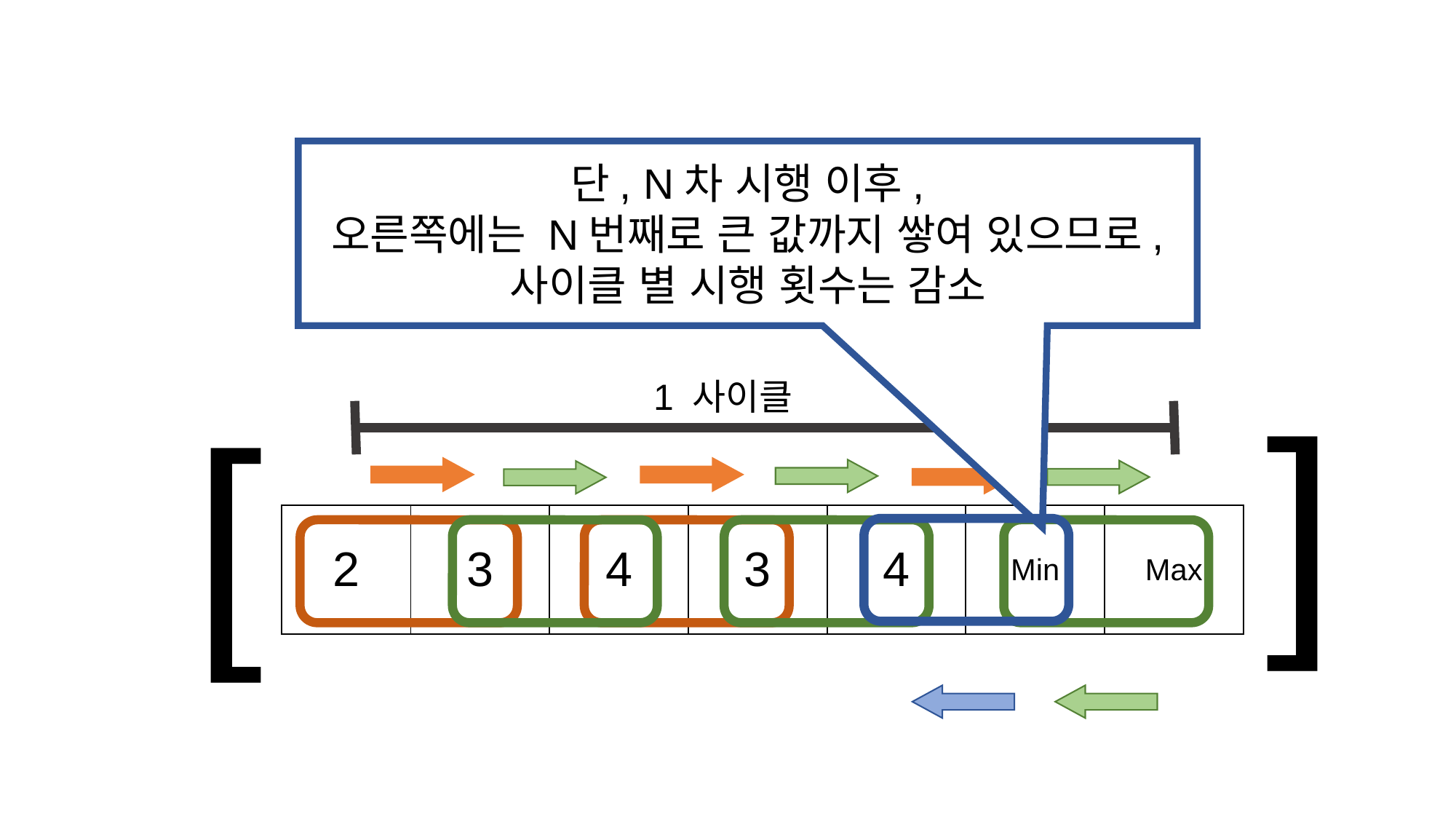

단, N차 시행 이후,
오른쪽에는 N번째로 큰 값까지 쌓여 있으므로, 사이클 별 시행 횟수는 감소
]
1 사이클
[

| 2 | 3 | 4 | 3 | 4 | Min | Max |
| --- | --- | --- | --- | --- | --- | --- |